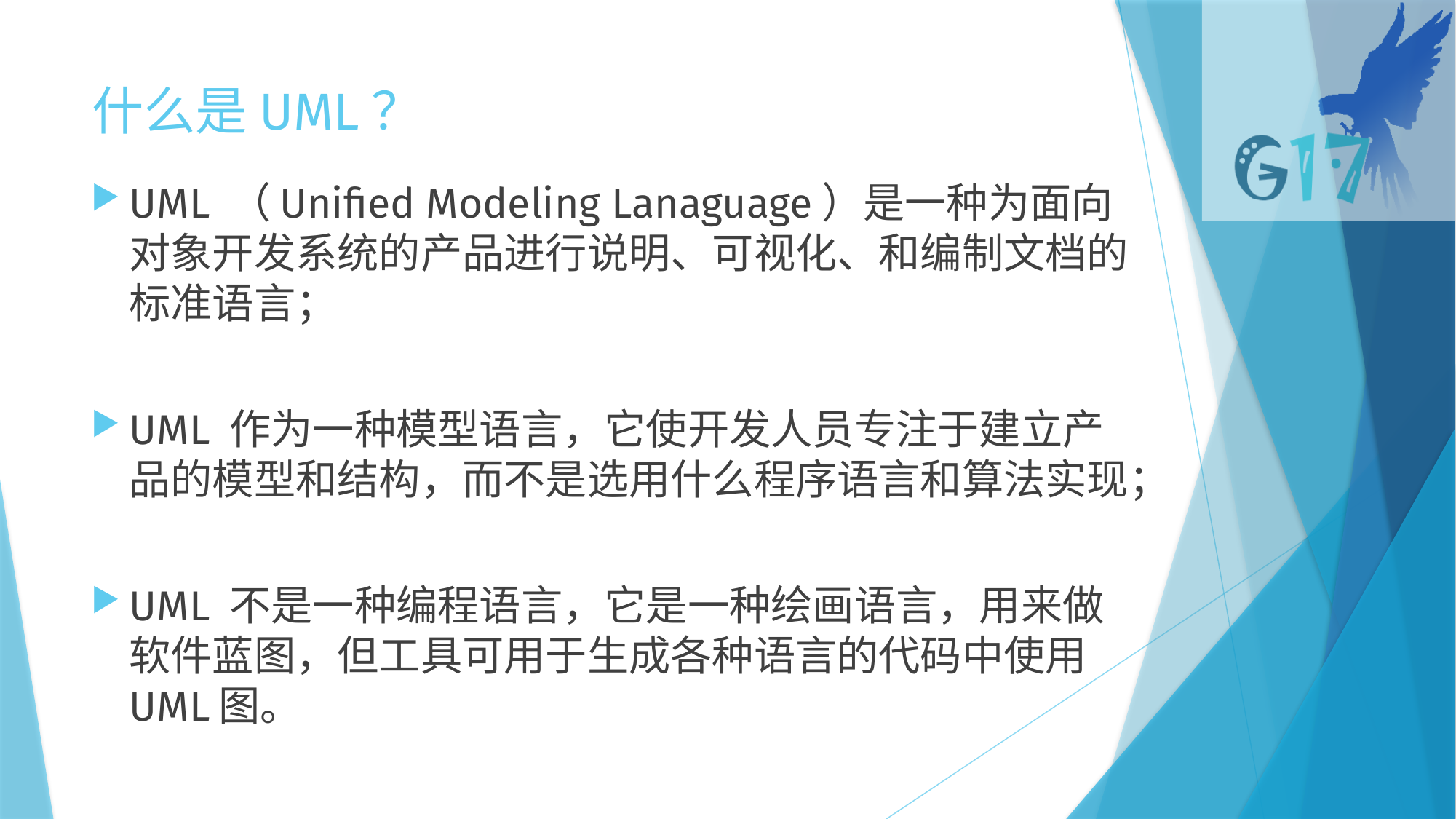

# 什么是UML？
UML （Unified Modeling Lanaguage）是一种为面向对象开发系统的产品进行说明、可视化、和编制文档的标准语言；

UML 作为一种模型语言，它使开发人员专注于建立产品的模型和结构，而不是选用什么程序语言和算法实现；

UML 不是一种编程语言，它是一种绘画语言，用来做软件蓝图，但工具可用于生成各种语言的代码中使用UML图。